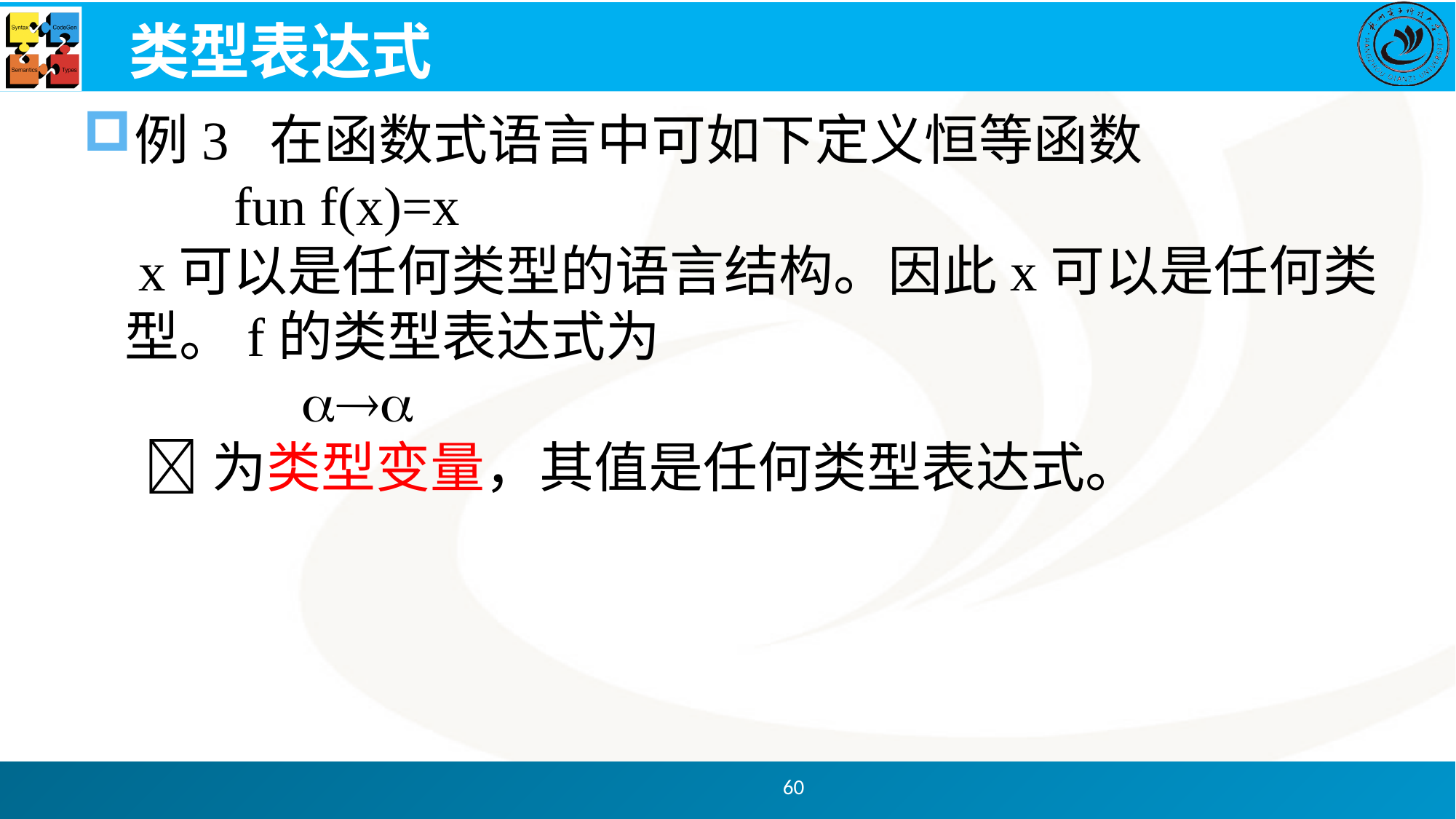

# 类型表达式
例3  在函数式语言中可如下定义恒等函数
    	fun f(x)=x
 x可以是任何类型的语言结构。因此x可以是任何类型。f的类型表达式为
                α→α
     α为类型变量，其值是任何类型表达式。

60